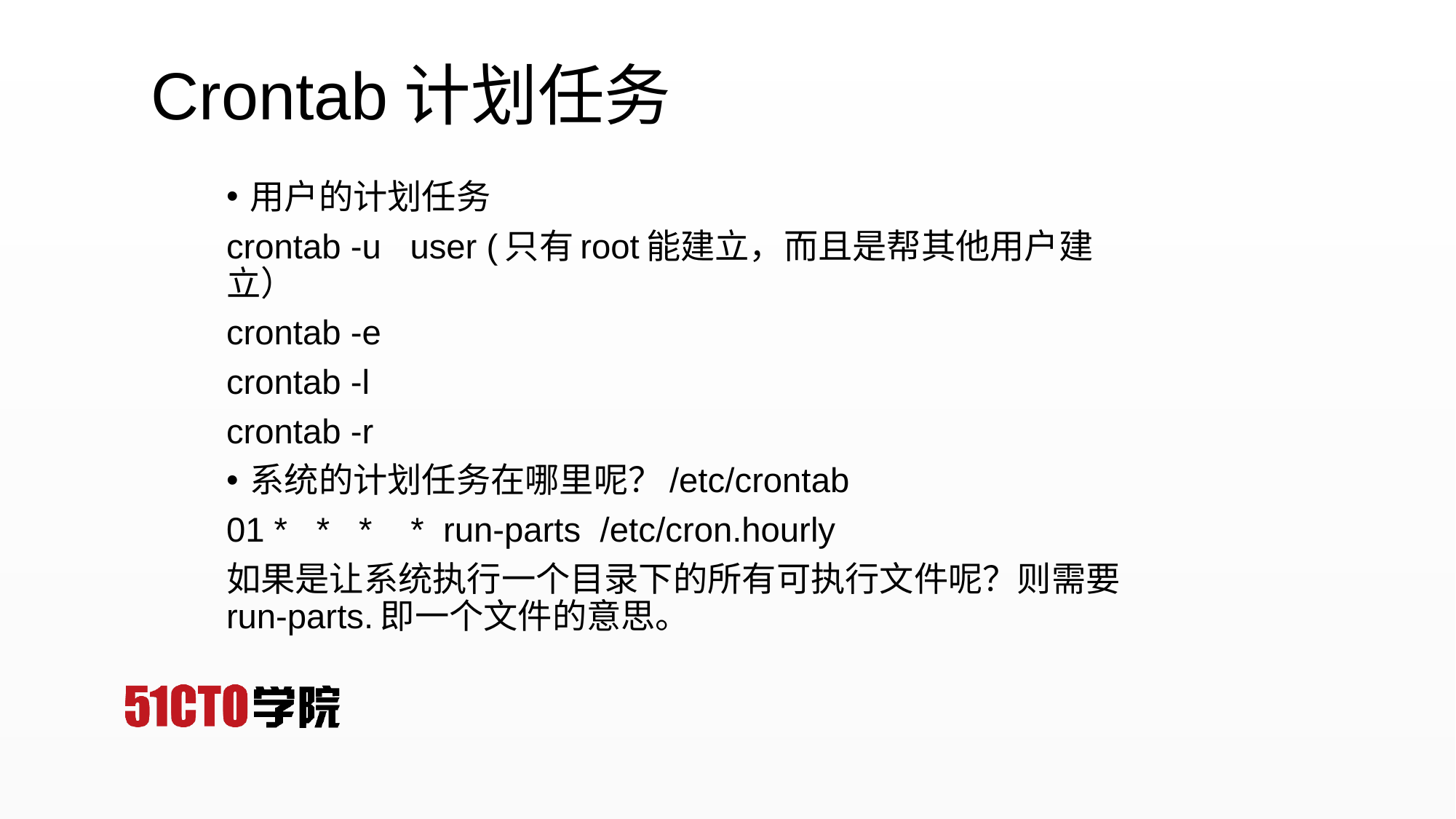

# Crontab计划任务
用户的计划任务
crontab -u   user (只有root能建立，而且是帮其他用户建立）
crontab -e
crontab -l
crontab -r
系统的计划任务在哪里呢？/etc/crontab
01 *   *   *    *  run-parts  /etc/cron.hourly
如果是让系统执行一个目录下的所有可执行文件呢？则需要run-parts.即一个文件的意思。